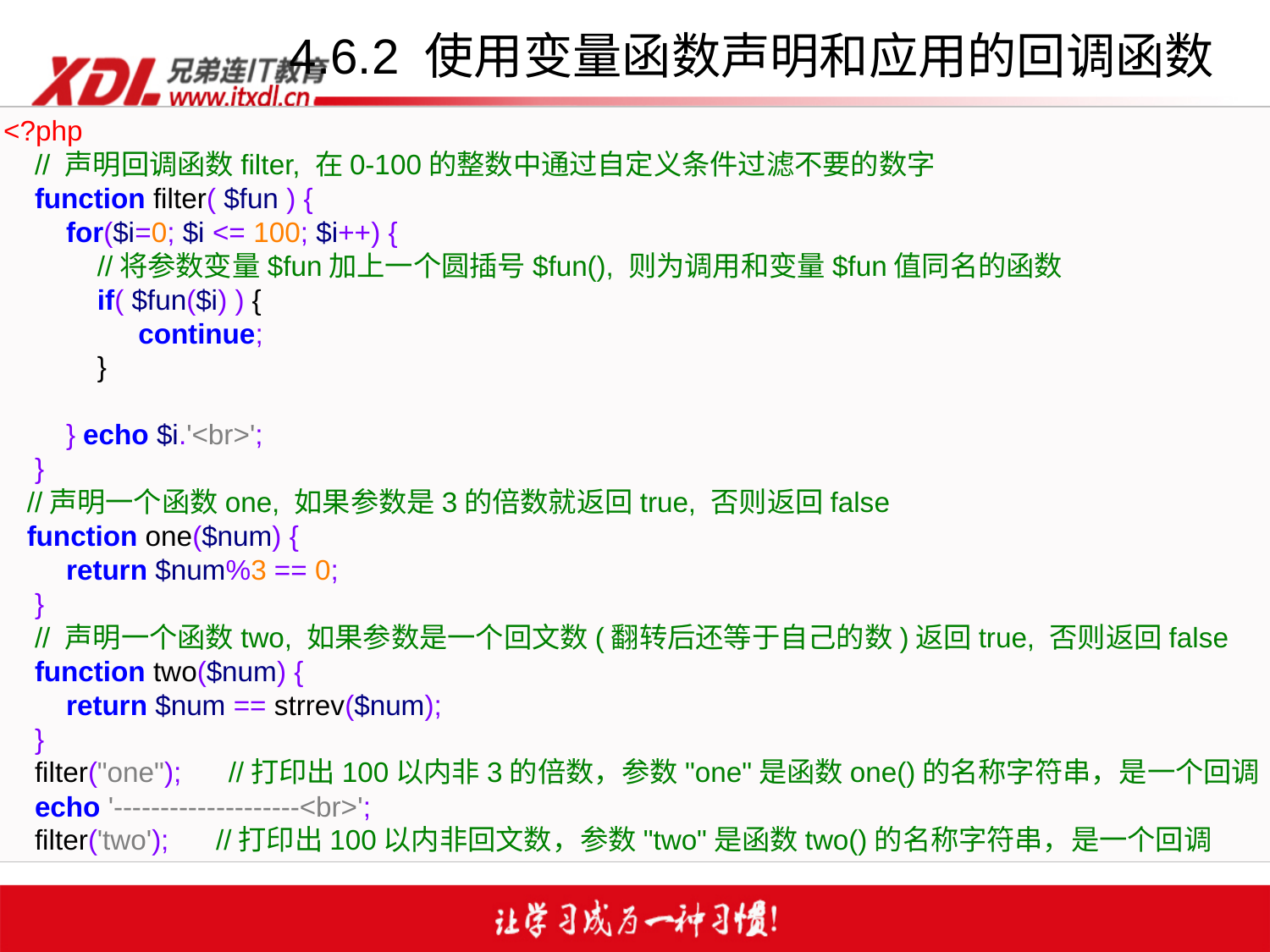

# 4.6.2 使用变量函数声明和应用的回调函数
<?php
    // 声明回调函数filter, 在0-100的整数中通过自定义条件过滤不要的数字
    function filter( $fun ) {
        for($i=0; $i <= 100; $i++) {
            //将参数变量$fun加上一个圆插号$fun(), 则为调用和变量$fun值同名的函数
            if( $fun($i) ) {
	 continue;
            }

        } echo $i.'<br>';
    }
   //声明一个函数one, 如果参数是3的倍数就返回true, 否则返回false
   function one($num) {
        return $num%3 == 0;
    }
    // 声明一个函数two, 如果参数是一个回文数(翻转后还等于自己的数)返回true, 否则返回false
    function two($num) {
        return $num == strrev($num);
    }
    filter("one");      //打印出100以内非3的倍数，参数"one"是函数one()的名称字符串，是一个回调
    echo '--------------------<br>';
    filter('two');      //打印出100以内非回文数，参数"two"是函数two()的名称字符串，是一个回调